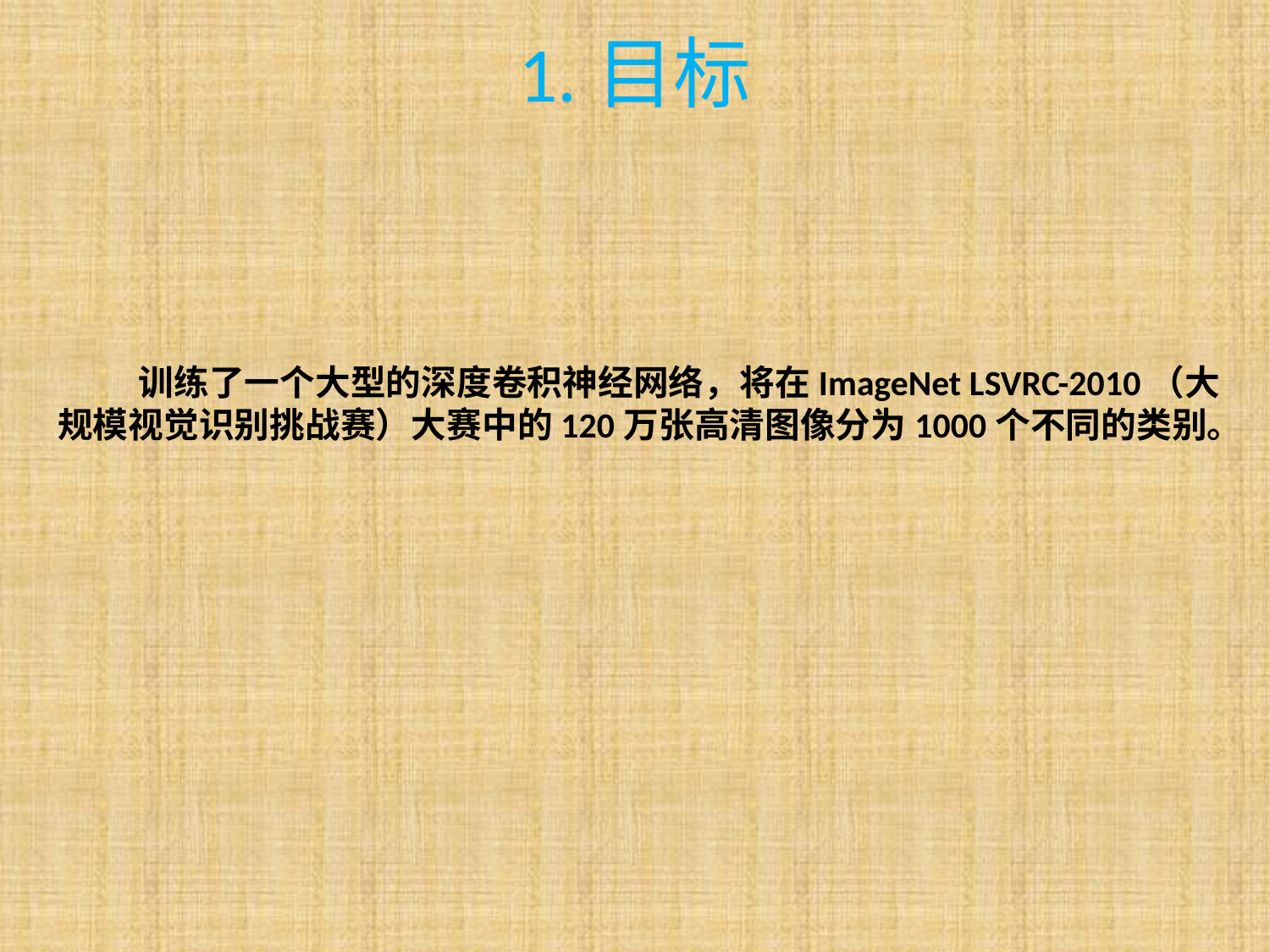

# 1.目标

         训练了一个大型的深度卷积神经网络，将在ImageNet LSVRC-2010（大规模视觉识别挑战赛）大赛中的120万张高清图像分为1000个不同的类别。